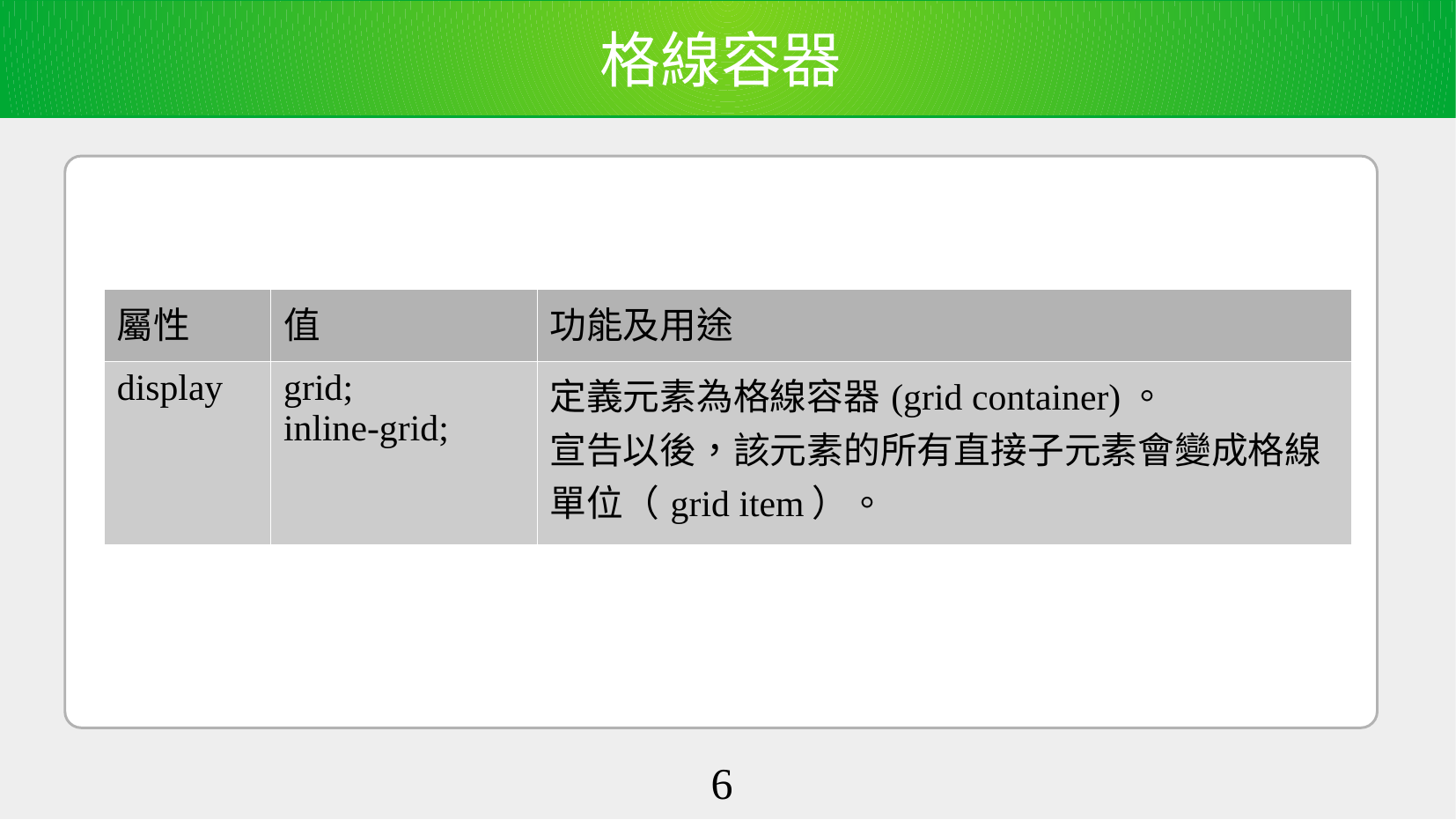

格線容器
| 屬性 | 值 | 功能及用途 |
| --- | --- | --- |
| display | grid; inline-grid; | 定義元素為格線容器(grid container)。 宣告以後，該元素的所有直接子元素會變成格線單位（grid item）。 |
6